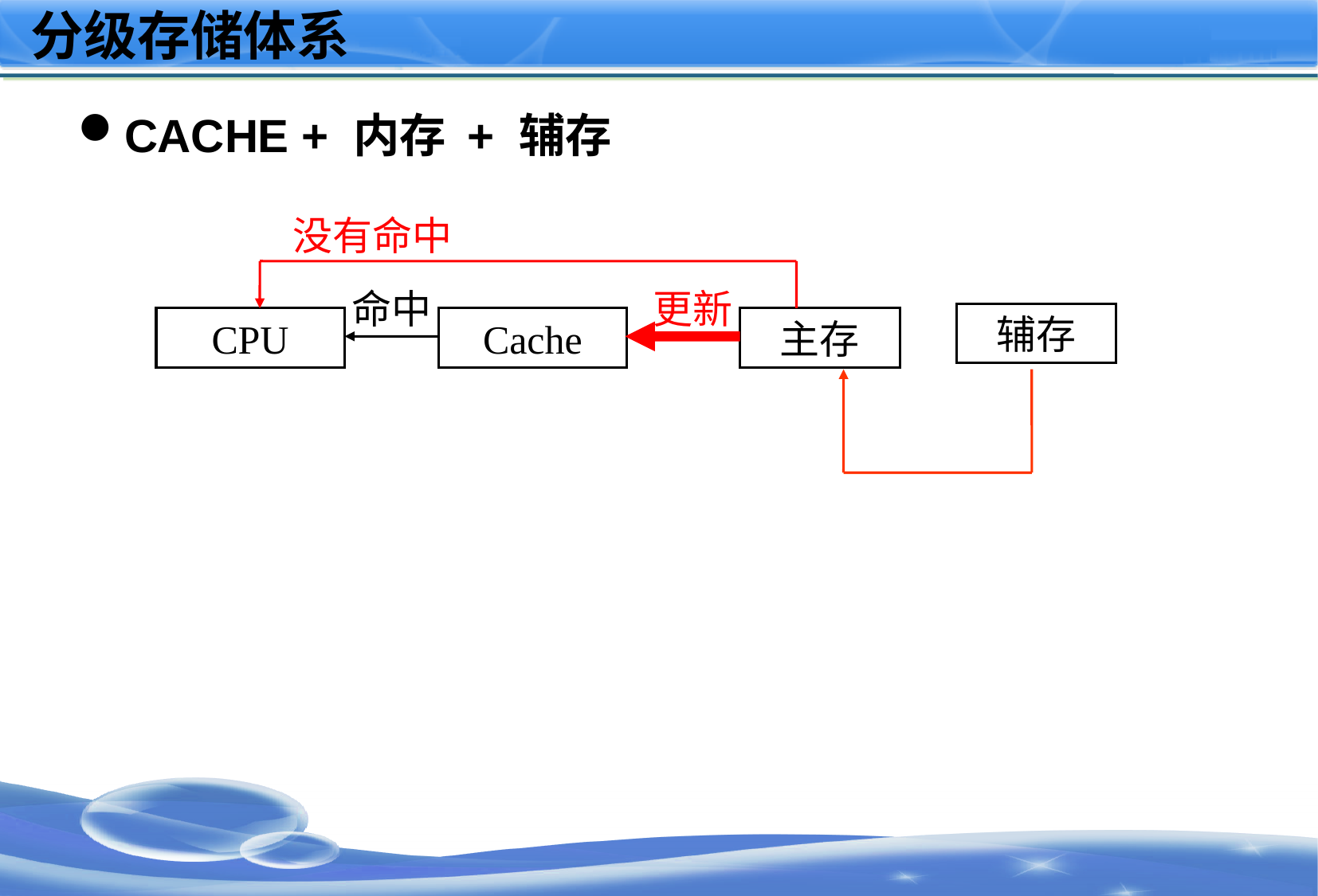

# 分级存储体系
CACHE + 内存 + 辅存

没有命中

命中
更新

辅存
CPU
Cache
主存